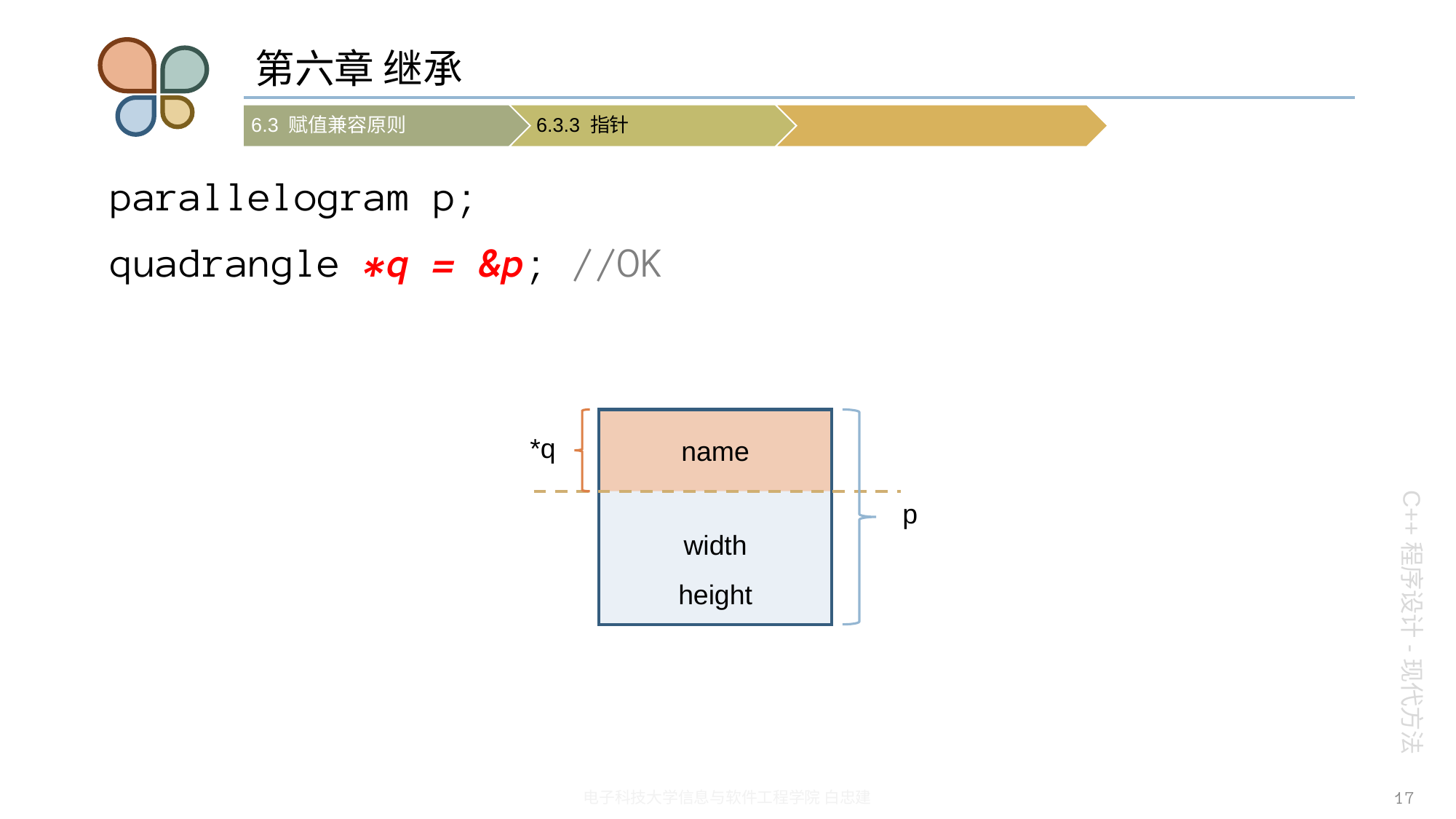

# 第六章 继承
6.3 赋值兼容原则
6.3.3 指针

parallelogram p;
quadrangle *q = &p; //OK

*q

width
height
name

p
17